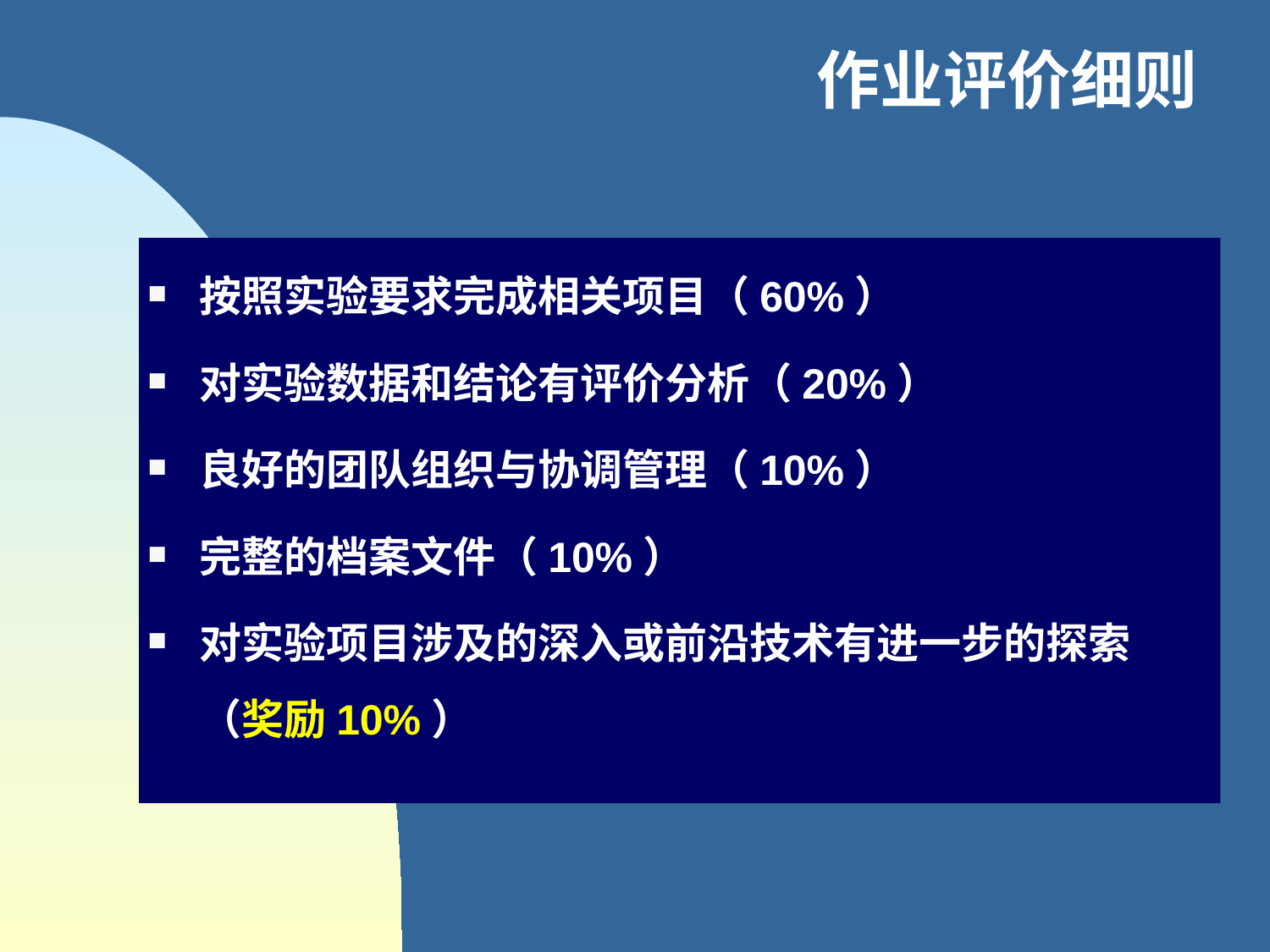

# 作业评价细则
按照实验要求完成相关项目（60%）
对实验数据和结论有评价分析（20%）
良好的团队组织与协调管理（10%）
完整的档案文件（10%）
对实验项目涉及的深入或前沿技术有进一步的探索（奖励10%）